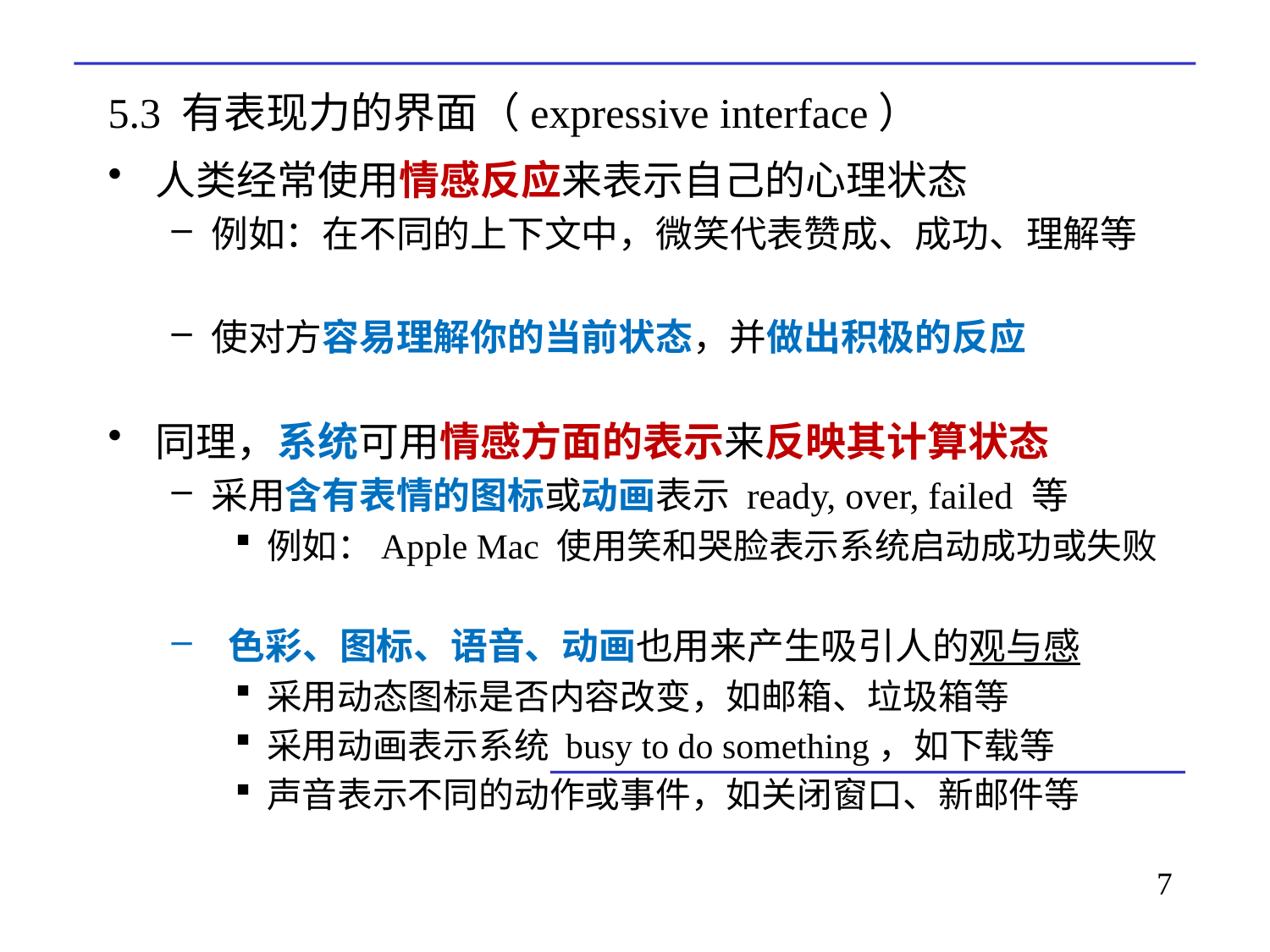

# 5.3 有表现力的界面（expressive interface）
人类经常使用情感反应来表示自己的心理状态
例如：在不同的上下文中，微笑代表赞成、成功、理解等

使对方容易理解你的当前状态，并做出积极的反应

同理，系统可用情感方面的表示来反映其计算状态
采用含有表情的图标或动画表示 ready, over, failed 等
例如：Apple Mac 使用笑和哭脸表示系统启动成功或失败

 色彩、图标、语音、动画也用来产生吸引人的观与感
采用动态图标是否内容改变，如邮箱、垃圾箱等
采用动画表示系统 busy to do something，如下载等
声音表示不同的动作或事件，如关闭窗口、新邮件等
7